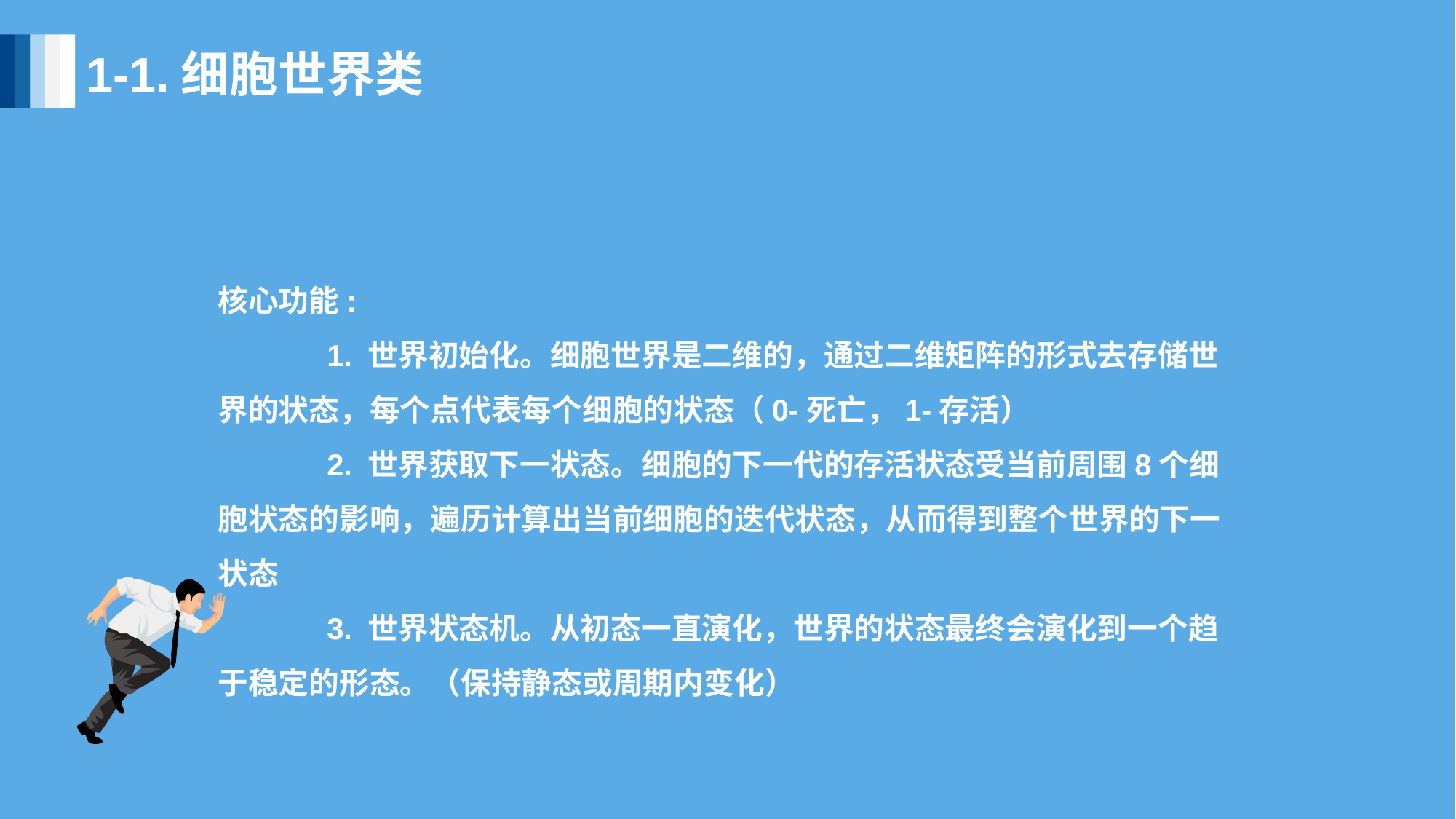

1-1.细胞世界类
核心功能:
	1. 世界初始化。细胞世界是二维的，通过二维矩阵的形式去存储世界的状态，每个点代表每个细胞的状态（0-死亡，1-存活）
	2. 世界获取下一状态。细胞的下一代的存活状态受当前周围8个细胞状态的影响，遍历计算出当前细胞的迭代状态，从而得到整个世界的下一状态
	3. 世界状态机。从初态一直演化，世界的状态最终会演化到一个趋于稳定的形态。（保持静态或周期内变化）